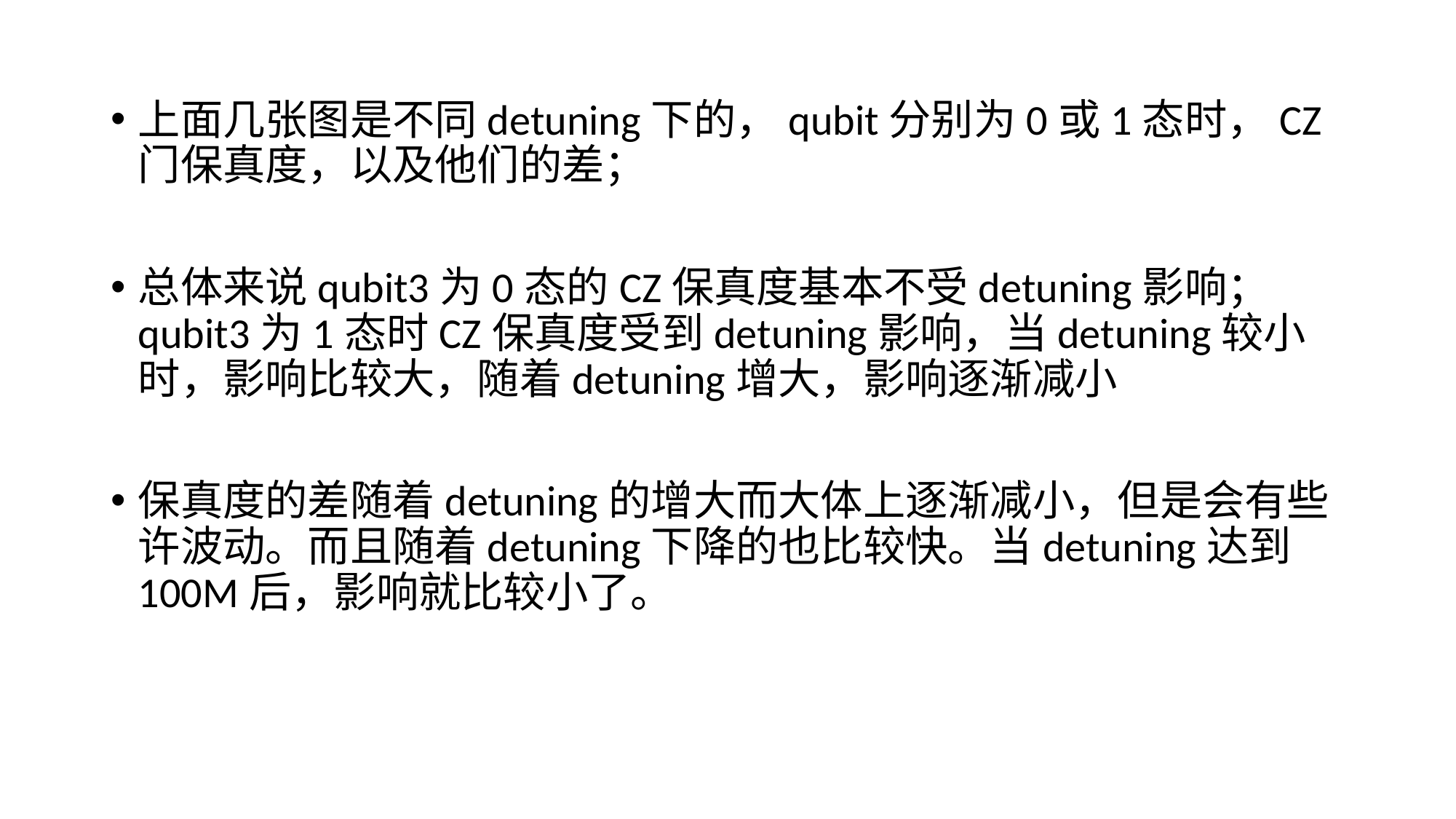

上面几张图是不同detuning下的，qubit分别为0或1态时，CZ门保真度，以及他们的差；

总体来说qubit3为0态的CZ保真度基本不受detuning影响；qubit3为1态时CZ保真度受到detuning影响，当detuning较小时，影响比较大，随着detuning增大，影响逐渐减小

保真度的差随着detuning的增大而大体上逐渐减小，但是会有些许波动。而且随着detuning下降的也比较快。当detuning达到100M后，影响就比较小了。